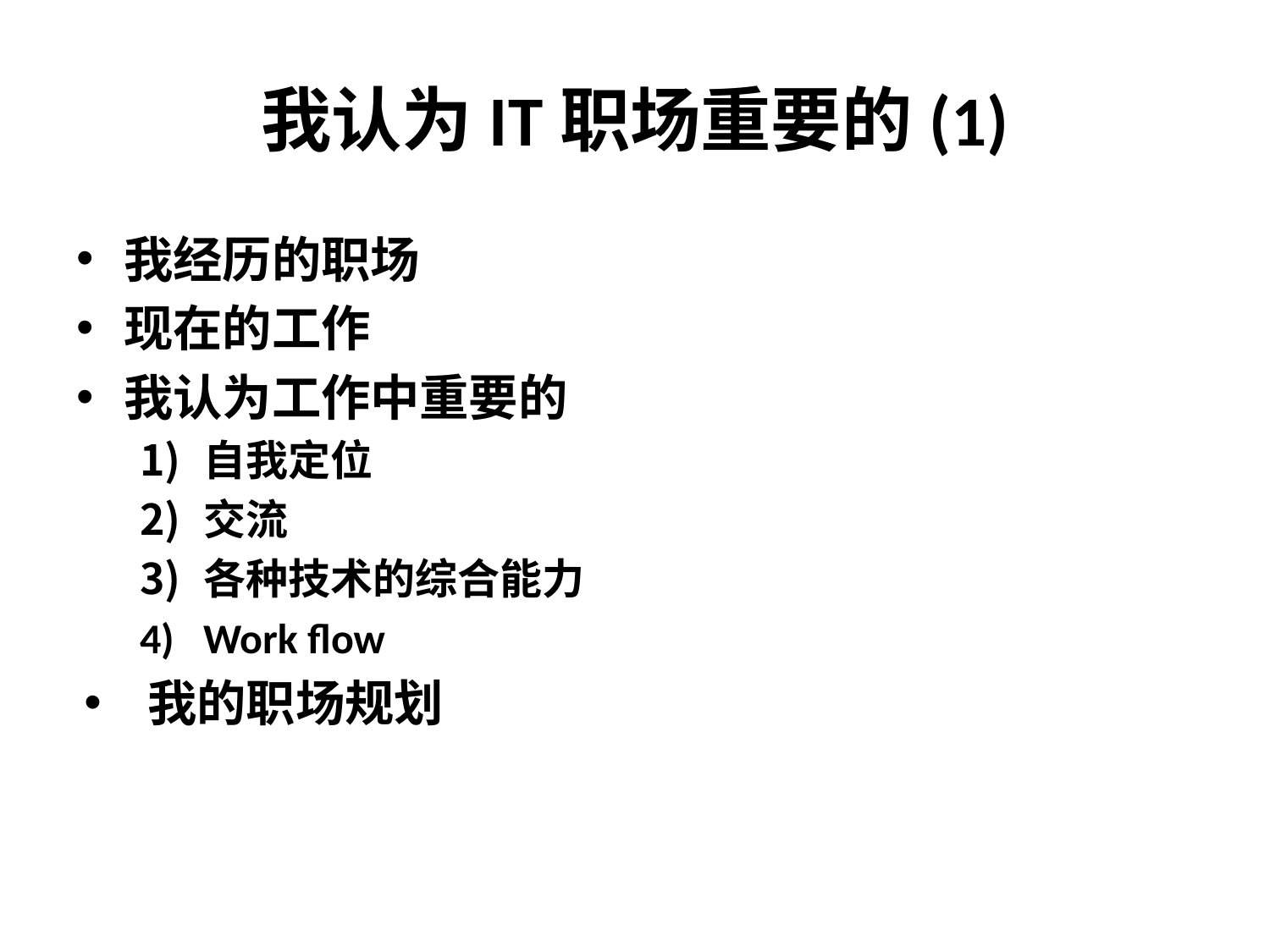

# 我认为IT职场重要的(1)
我经历的职场
现在的工作
我认为工作中重要的
自我定位
交流
各种技术的综合能力
Work flow
我的职场规划